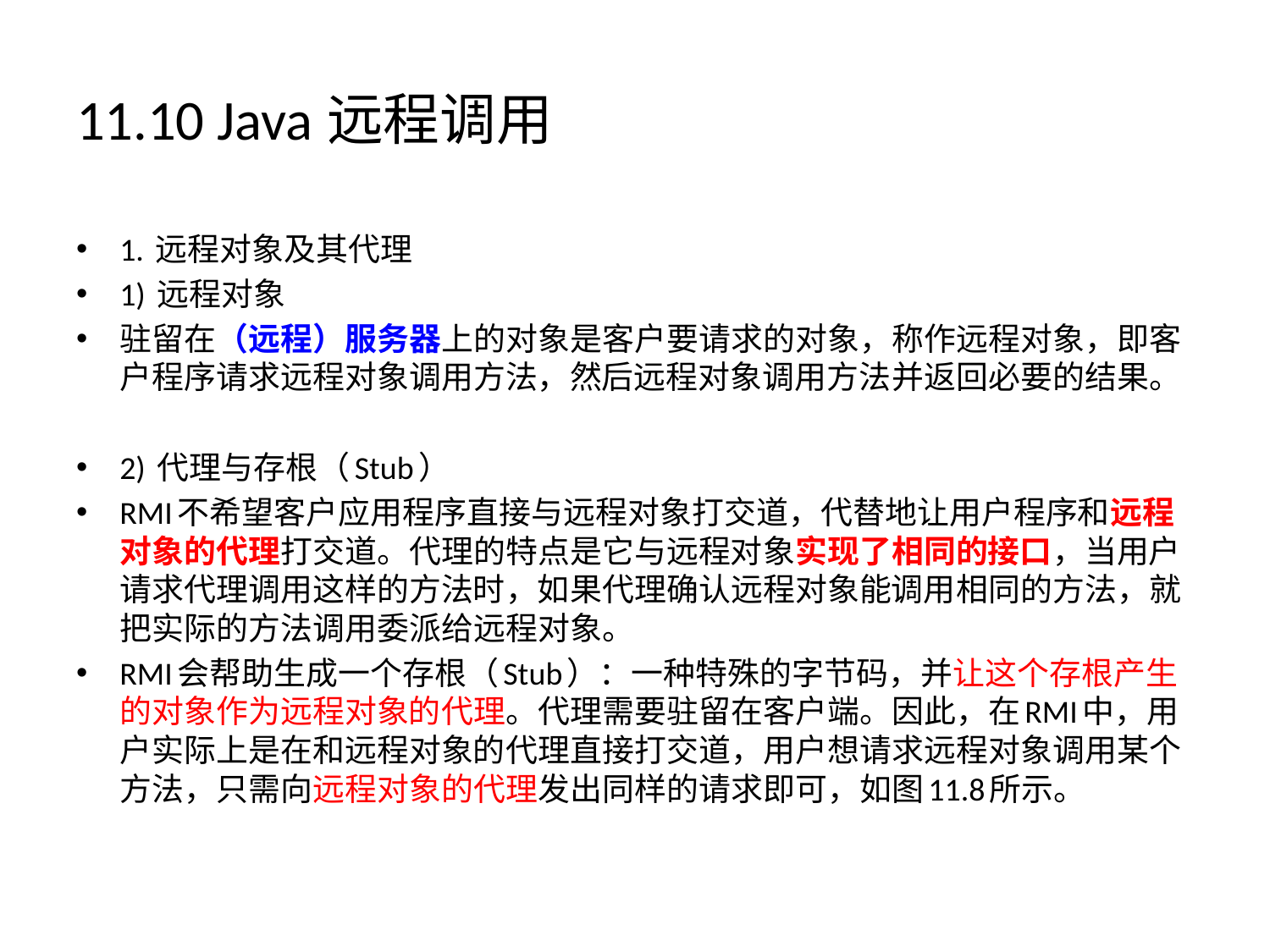

# 11.10 Java远程调用
1. 远程对象及其代理
1) 远程对象
驻留在（远程）服务器上的对象是客户要请求的对象，称作远程对象，即客户程序请求远程对象调用方法，然后远程对象调用方法并返回必要的结果。

2) 代理与存根（Stub）
RMI不希望客户应用程序直接与远程对象打交道，代替地让用户程序和远程对象的代理打交道。代理的特点是它与远程对象实现了相同的接口，当用户请求代理调用这样的方法时，如果代理确认远程对象能调用相同的方法，就把实际的方法调用委派给远程对象。
RMI会帮助生成一个存根（Stub）：一种特殊的字节码，并让这个存根产生的对象作为远程对象的代理。代理需要驻留在客户端。因此，在RMI中，用户实际上是在和远程对象的代理直接打交道，用户想请求远程对象调用某个方法，只需向远程对象的代理发出同样的请求即可，如图11.8所示。